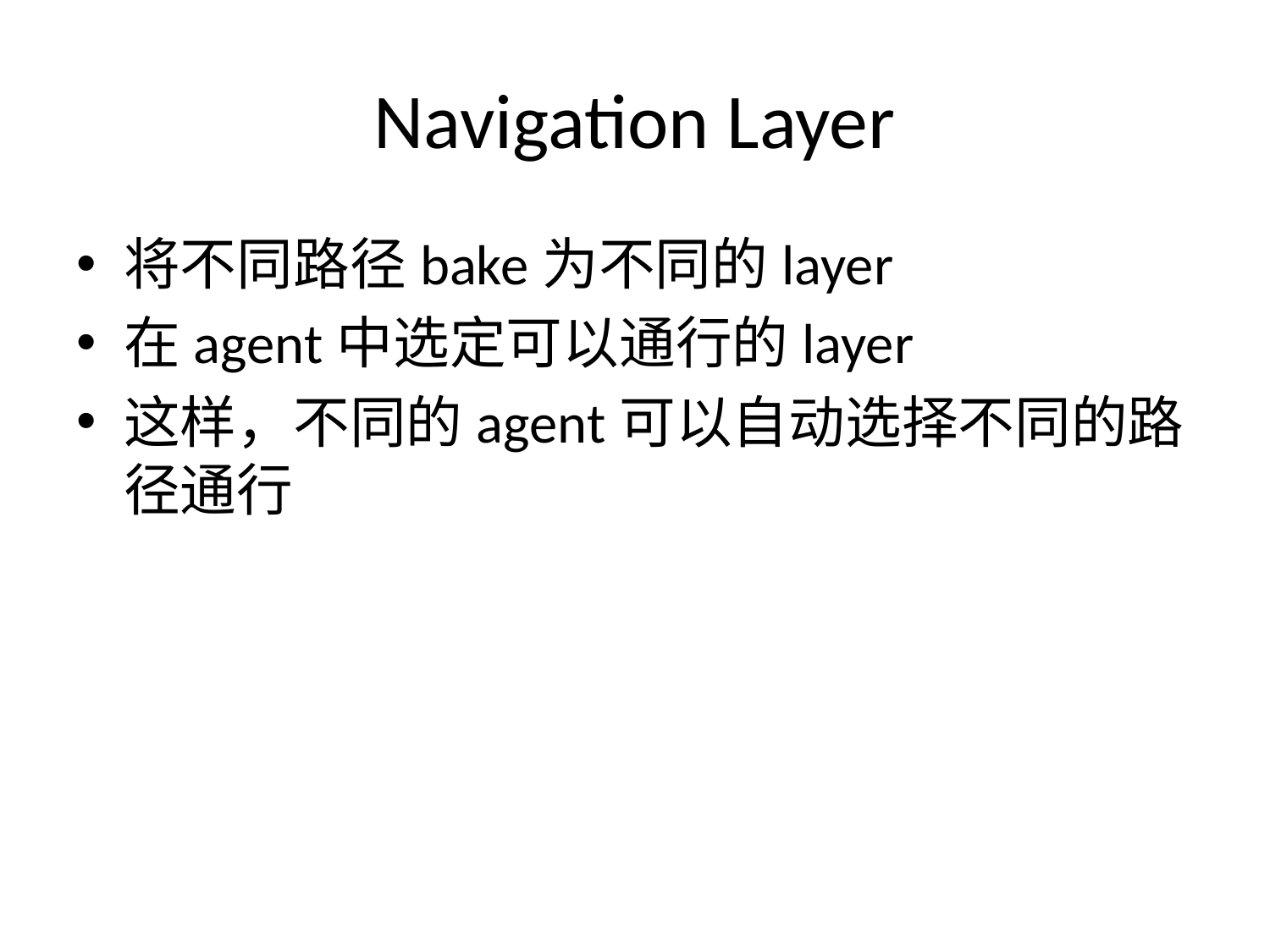

# Navigation Layer
将不同路径bake为不同的layer
在agent中选定可以通行的layer
这样，不同的agent可以自动选择不同的路径通行